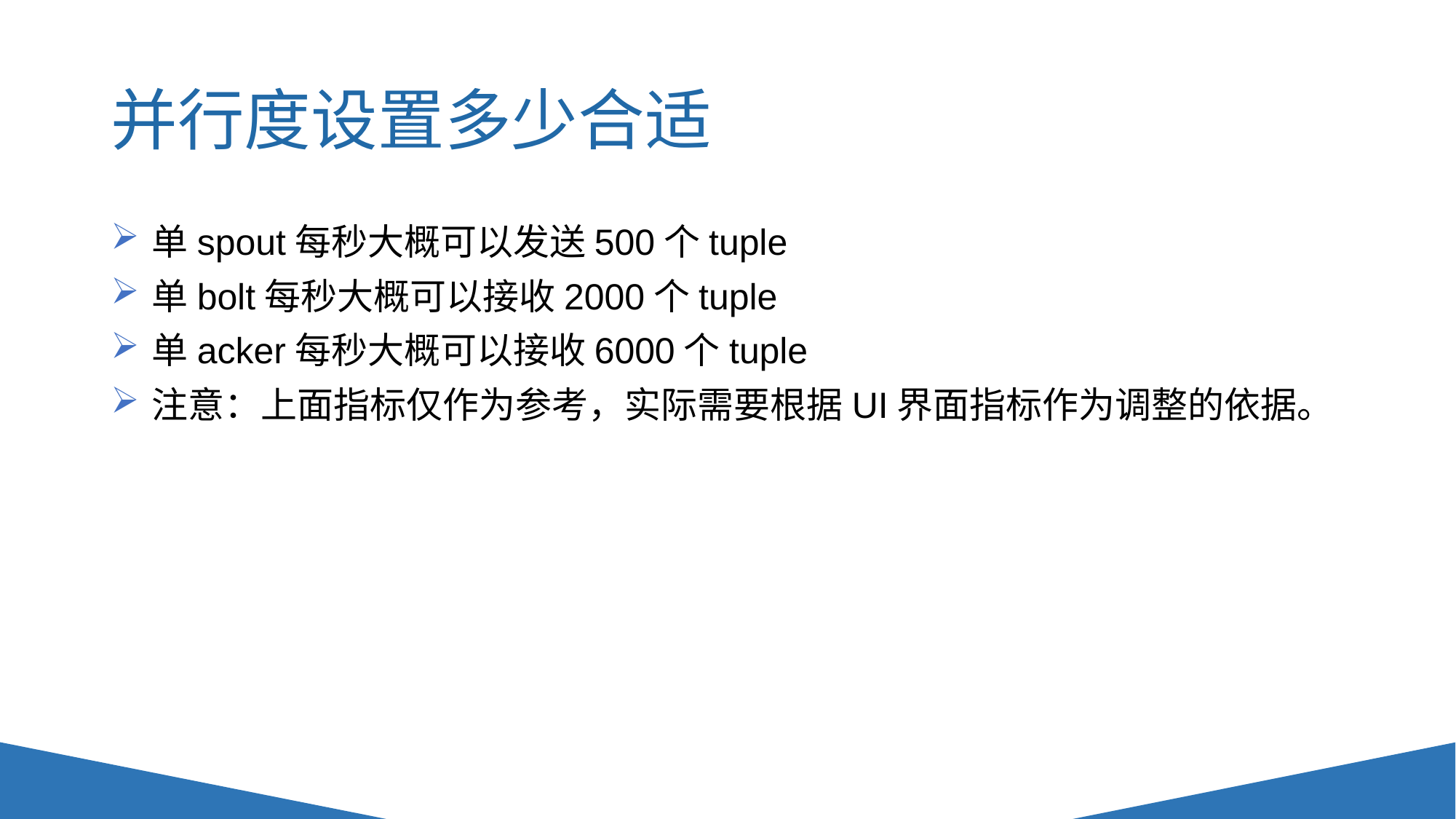

# 并行度设置多少合适
单spout每秒大概可以发送500个tuple
单bolt每秒大概可以接收2000个tuple
单acker每秒大概可以接收6000个tuple
注意：上面指标仅作为参考，实际需要根据UI界面指标作为调整的依据。